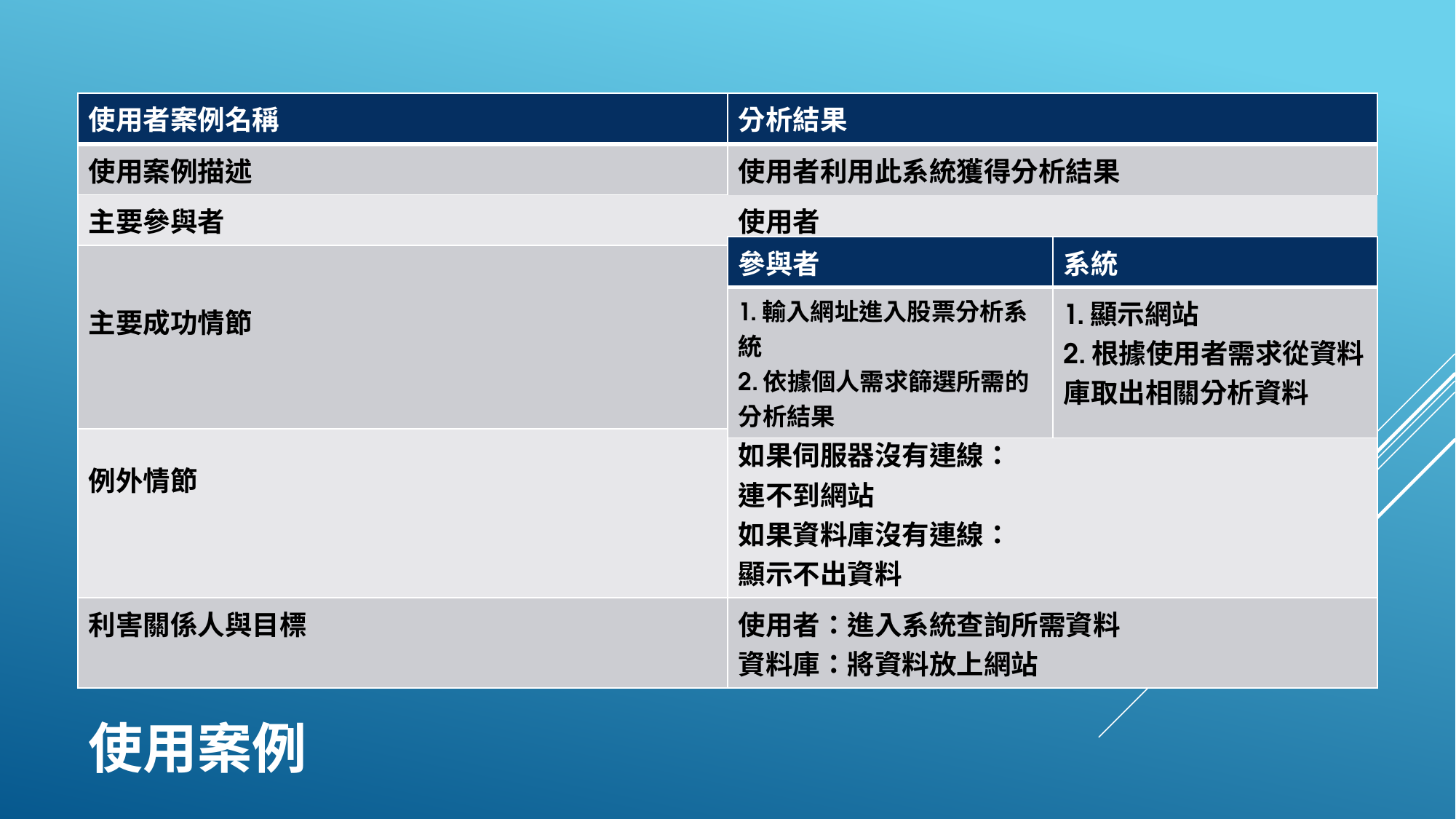

| 使用者案例名稱 | 分析結果 |
| --- | --- |
| 使用案例描述 | 使用者利用此系統獲得分析結果 |
| 主要參與者 | 使用者 |
| 主要成功情節 |  |
| 例外情節 | 如果伺服器沒有連線： 連不到網站 如果資料庫沒有連線： 顯示不出資料 |
| 利害關係人與目標 | 使用者：進入系統查詢所需資料 資料庫：將資料放上網站 |
| 參與者 | 系統 |
| --- | --- |
| 1.輸入網址進入股票分析系統 2.依據個人需求篩選所需的分析結果 | 1.顯示網站 2.根據使用者需求從資料庫取出相關分析資料 |
# 使用案例